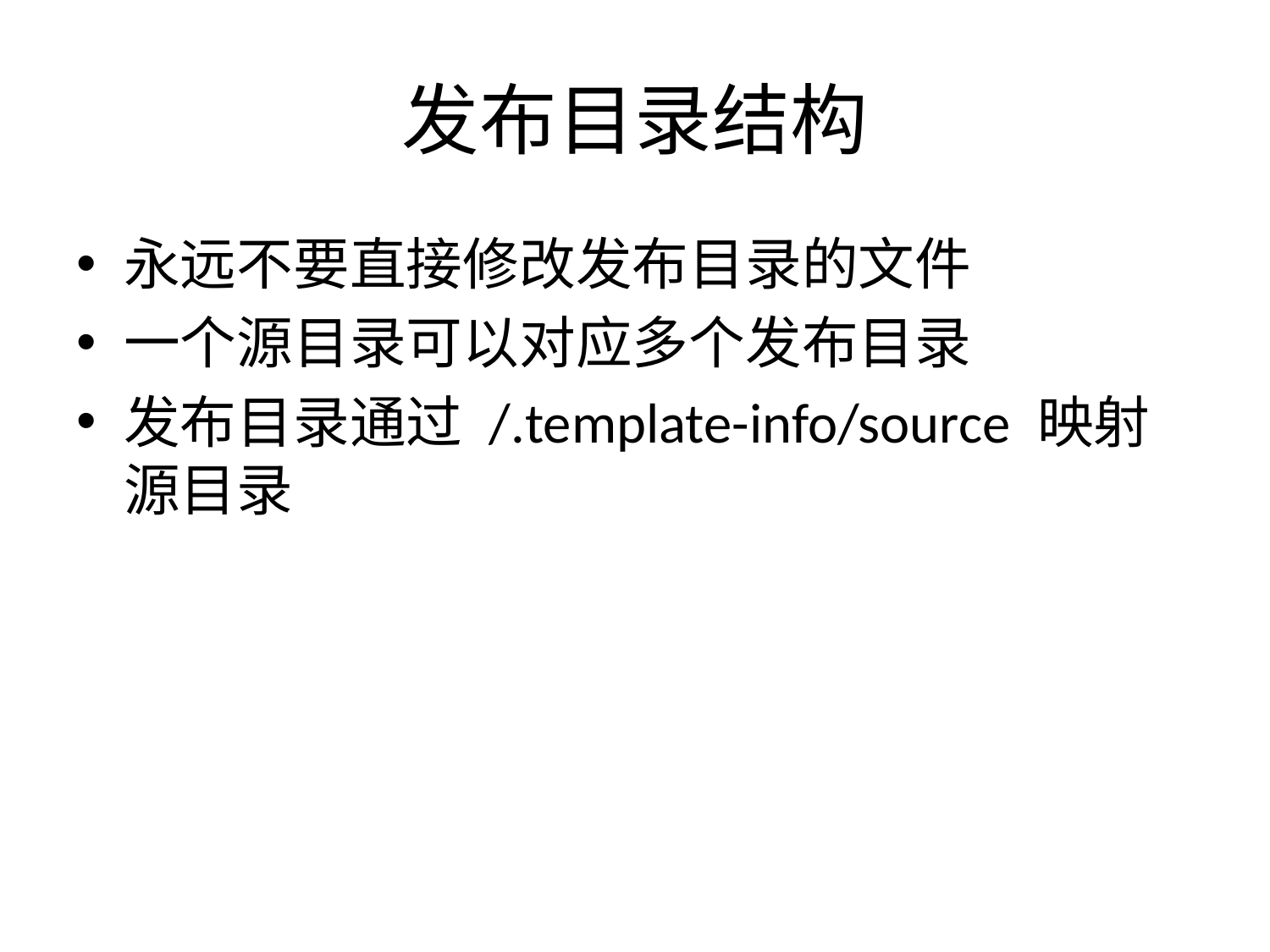

# 发布目录结构
永远不要直接修改发布目录的文件
一个源目录可以对应多个发布目录
发布目录通过 /.template-info/source 映射源目录